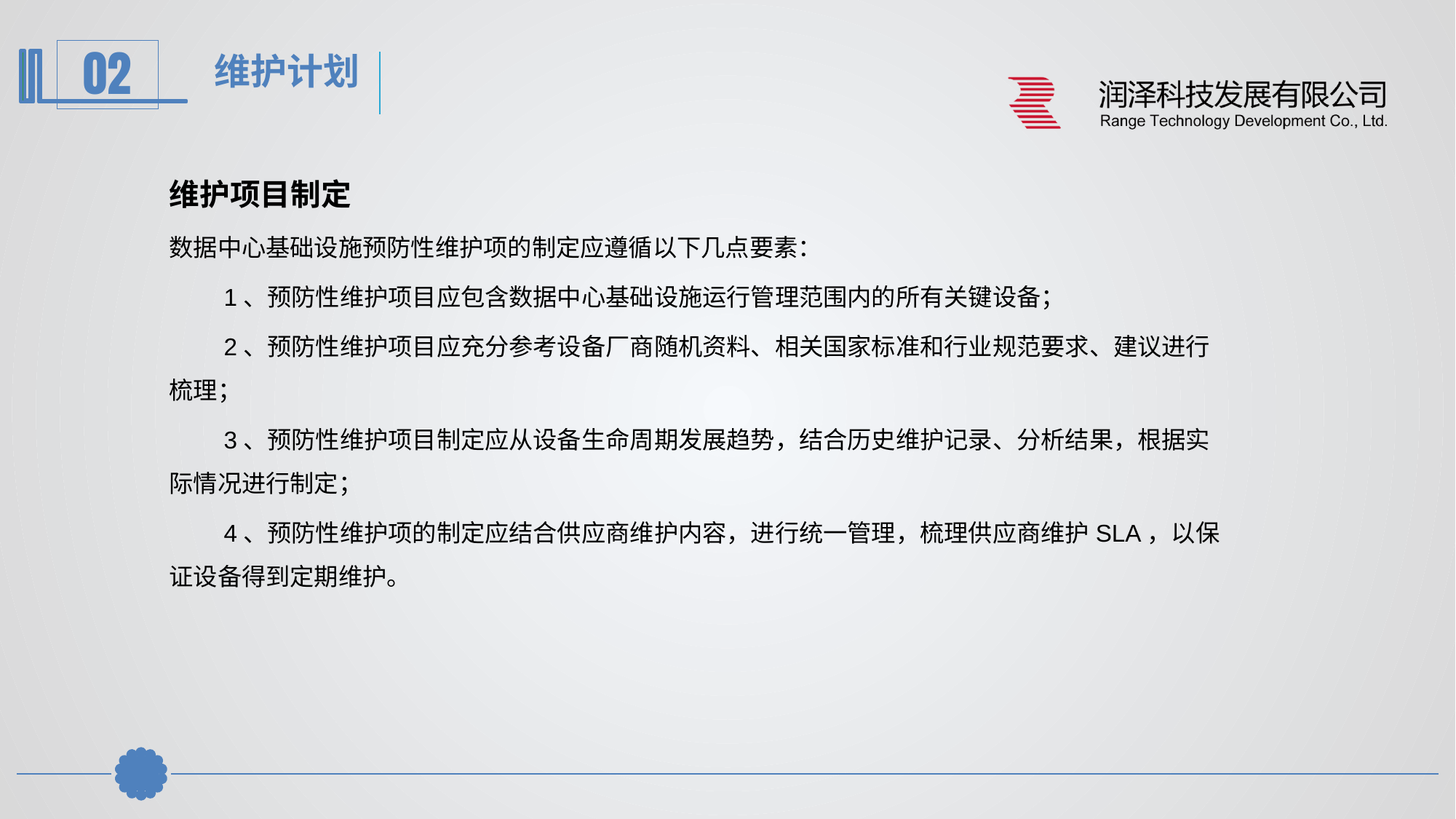

维护计划
维护项目制定
数据中心基础设施预防性维护项的制定应遵循以下几点要素：
1、预防性维护项目应包含数据中心基础设施运行管理范围内的所有关键设备；
2、预防性维护项目应充分参考设备厂商随机资料、相关国家标准和行业规范要求、建议进行梳理；
3、预防性维护项目制定应从设备生命周期发展趋势，结合历史维护记录、分析结果，根据实际情况进行制定；
4、预防性维护项的制定应结合供应商维护内容，进行统一管理，梳理供应商维护SLA，以保证设备得到定期维护。
5